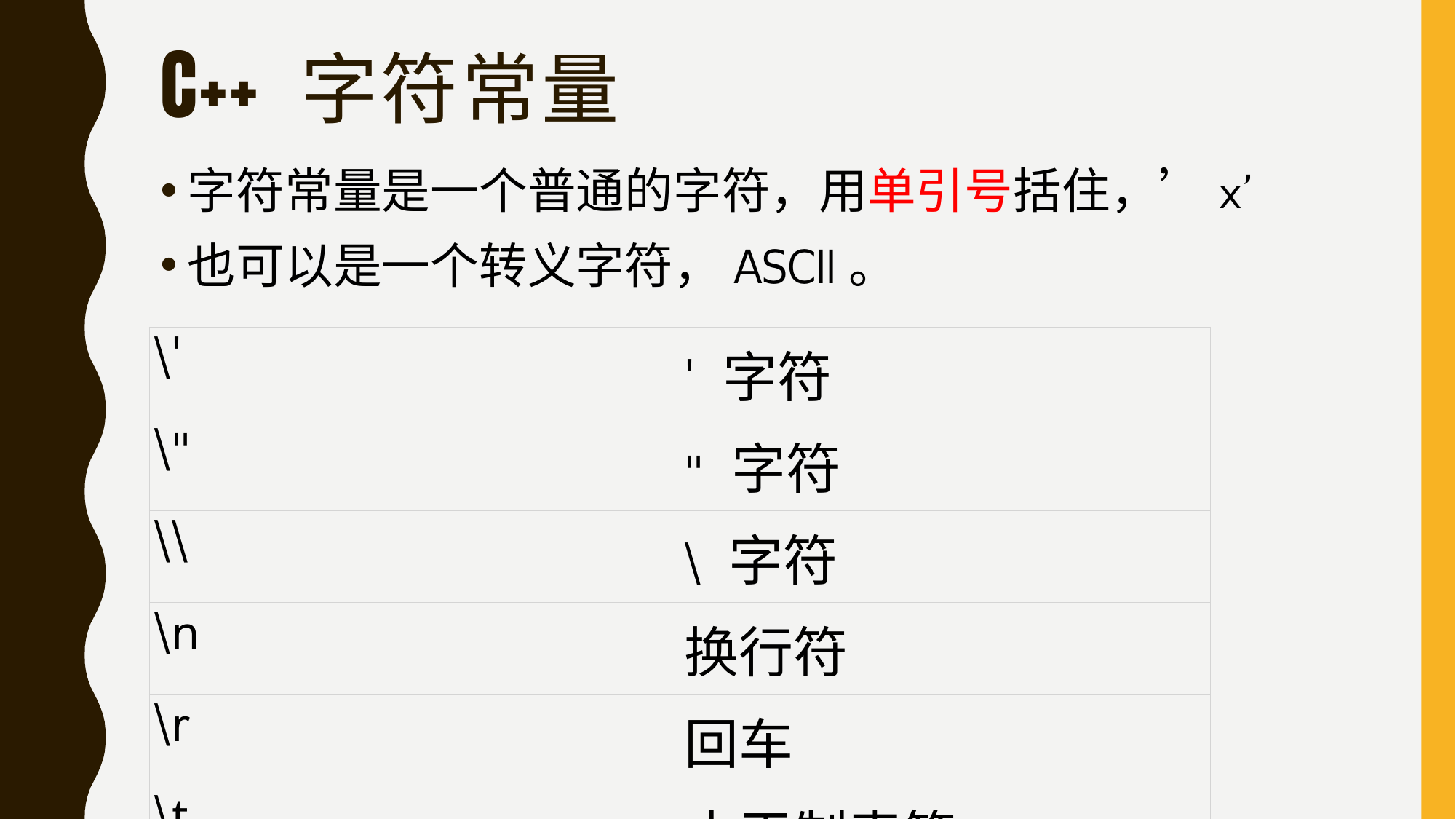

# C++ 字符常量
字符常量是一个普通的字符，用单引号括住，’x’
也可以是一个转义字符，ASCII。

| \' | ' 字符 |
| --- | --- |
| \" | " 字符 |
| \\ | \ 字符 |
| \n | 换行符 |
| \r | 回车 |
| \t | 水平制表符 |